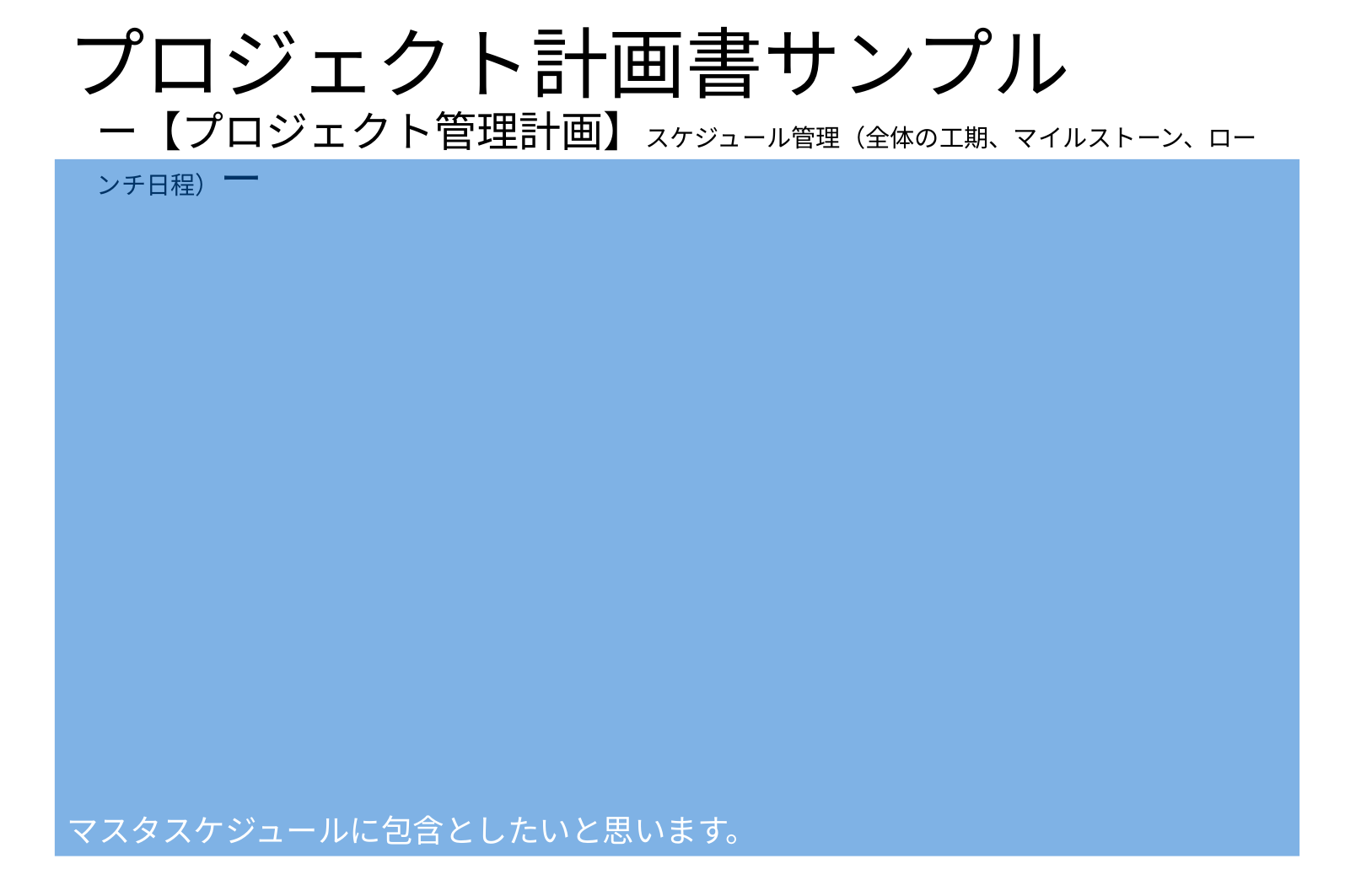

# プロジェクト計画書サンプル ー【プロジェクト管理計画】スケジュール管理（全体の工期、マイルストーン、ローンチ日程）ー
マスタスケジュールに包含としたいと思います。